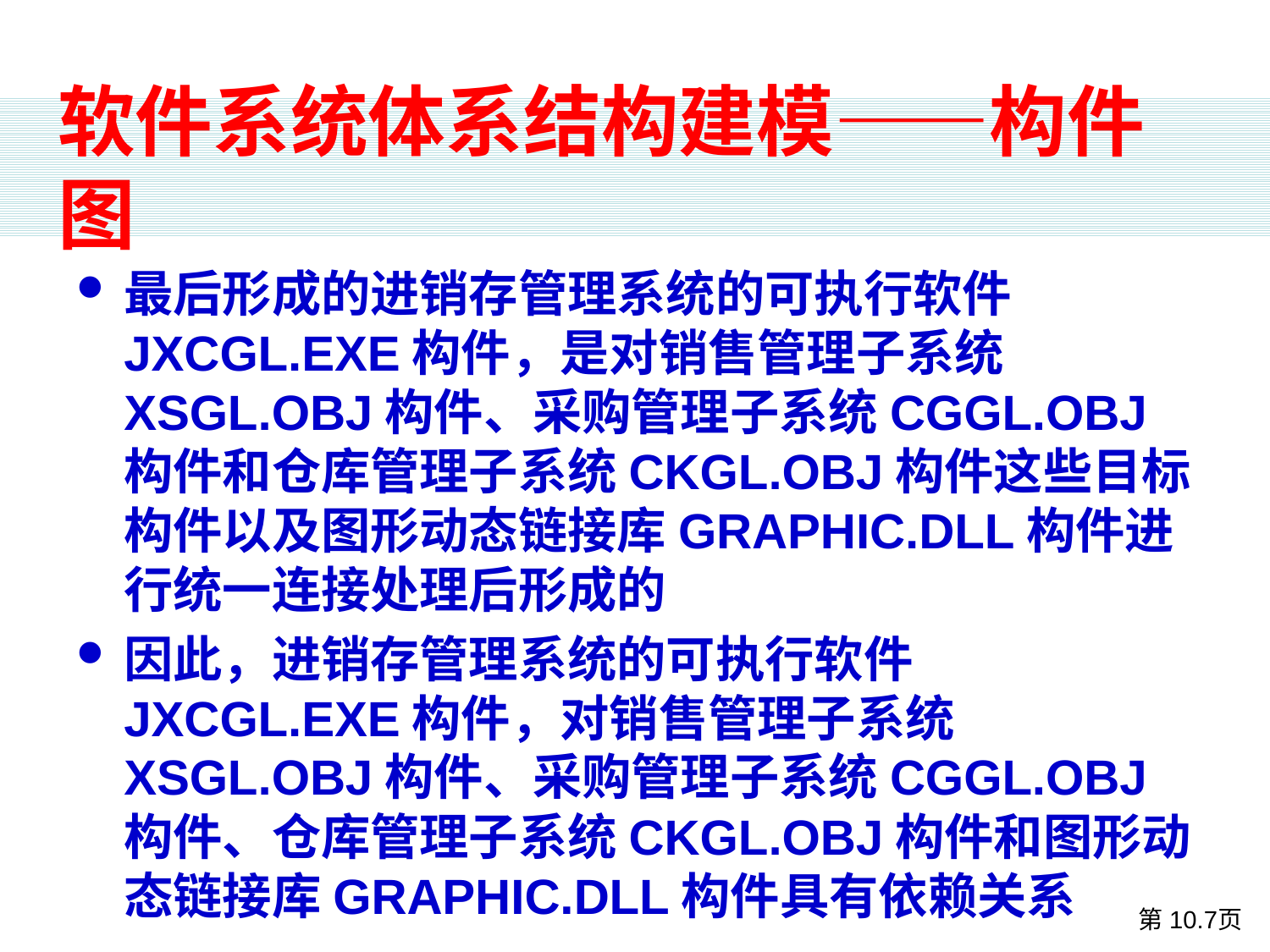

# 软件系统体系结构建模——构件图
最后形成的进销存管理系统的可执行软件JXCGL.EXE构件，是对销售管理子系统XSGL.OBJ构件、采购管理子系统CGGL.OBJ构件和仓库管理子系统CKGL.OBJ构件这些目标构件以及图形动态链接库GRAPHIC.DLL构件进行统一连接处理后形成的
因此，进销存管理系统的可执行软件JXCGL.EXE构件，对销售管理子系统XSGL.OBJ构件、采购管理子系统CGGL.OBJ构件、仓库管理子系统CKGL.OBJ构件和图形动态链接库GRAPHIC.DLL构件具有依赖关系
第10.7页